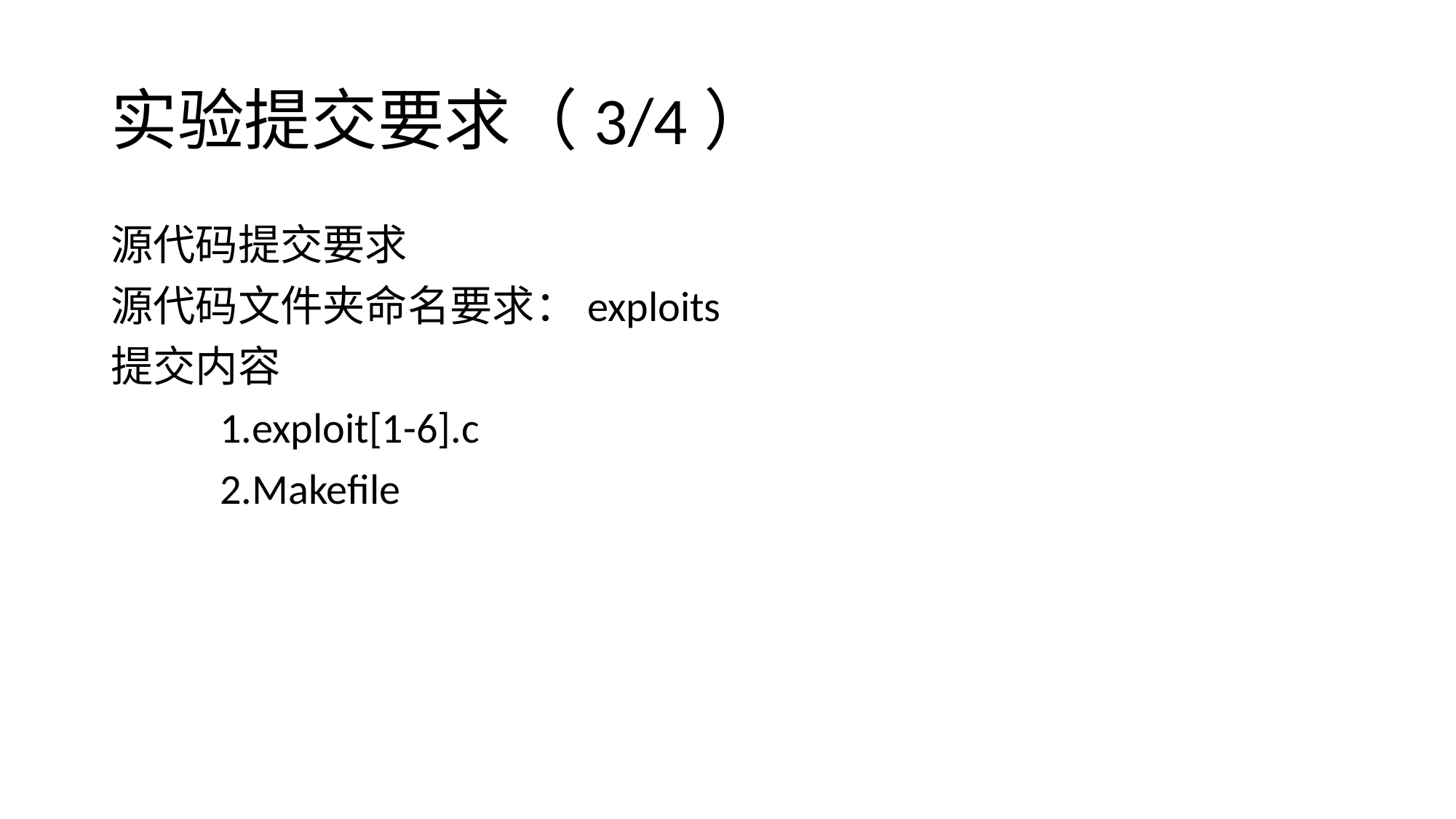

# 实验提交要求（3/4）
源代码提交要求
源代码文件夹命名要求：exploits
提交内容
	1.exploit[1-6].c
	2.Makefile